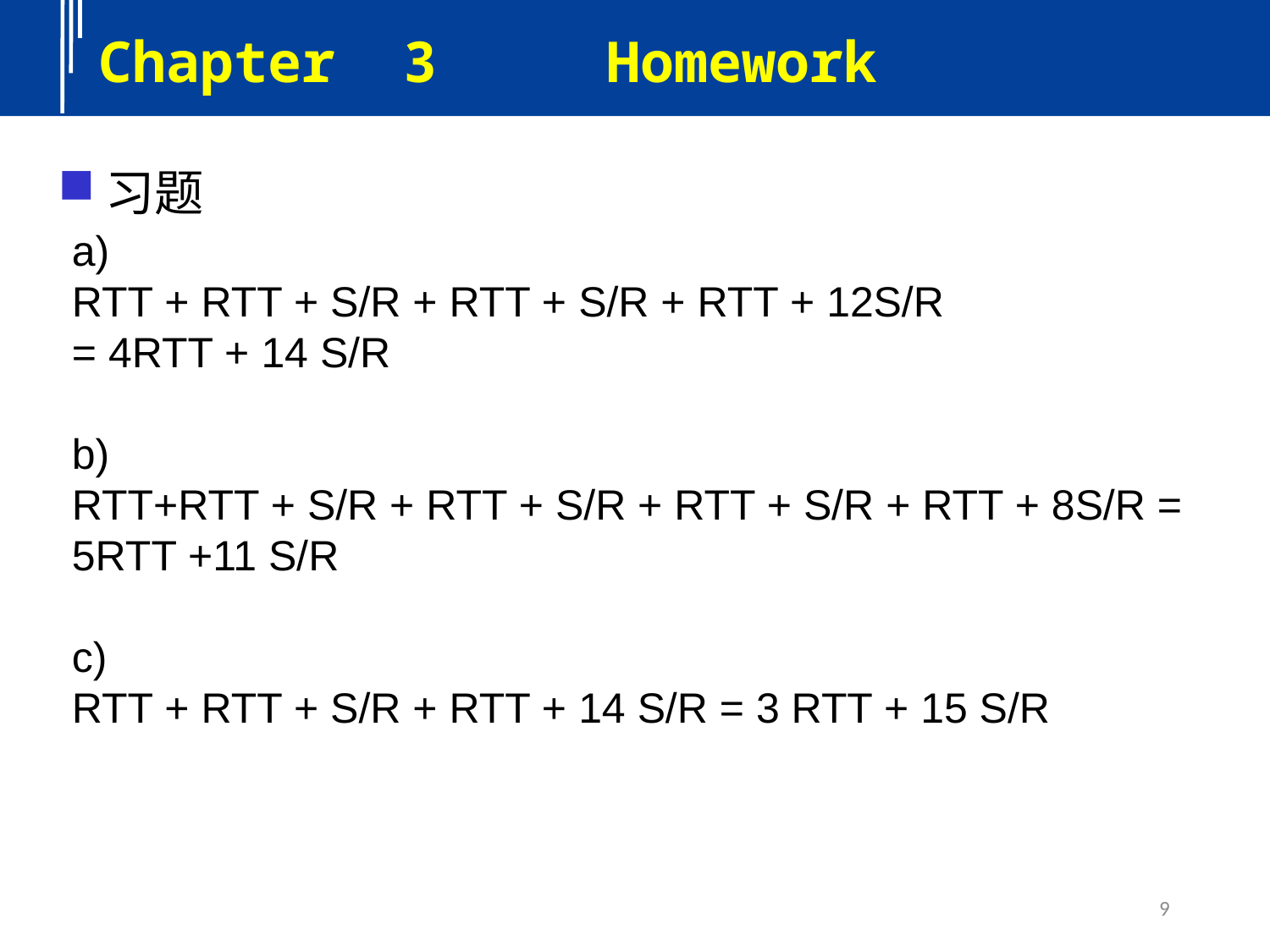

Chapter  3     Homework
习题

a)
RTT + RTT + S/R + RTT + S/R + RTT + 12S/R
= 4RTT + 14 S/R

b)
RTT+RTT + S/R + RTT + S/R + RTT + S/R + RTT + 8S/R = 5RTT +11 S/R

c)
RTT + RTT + S/R + RTT + 14 S/R = 3 RTT + 15 S/R
9